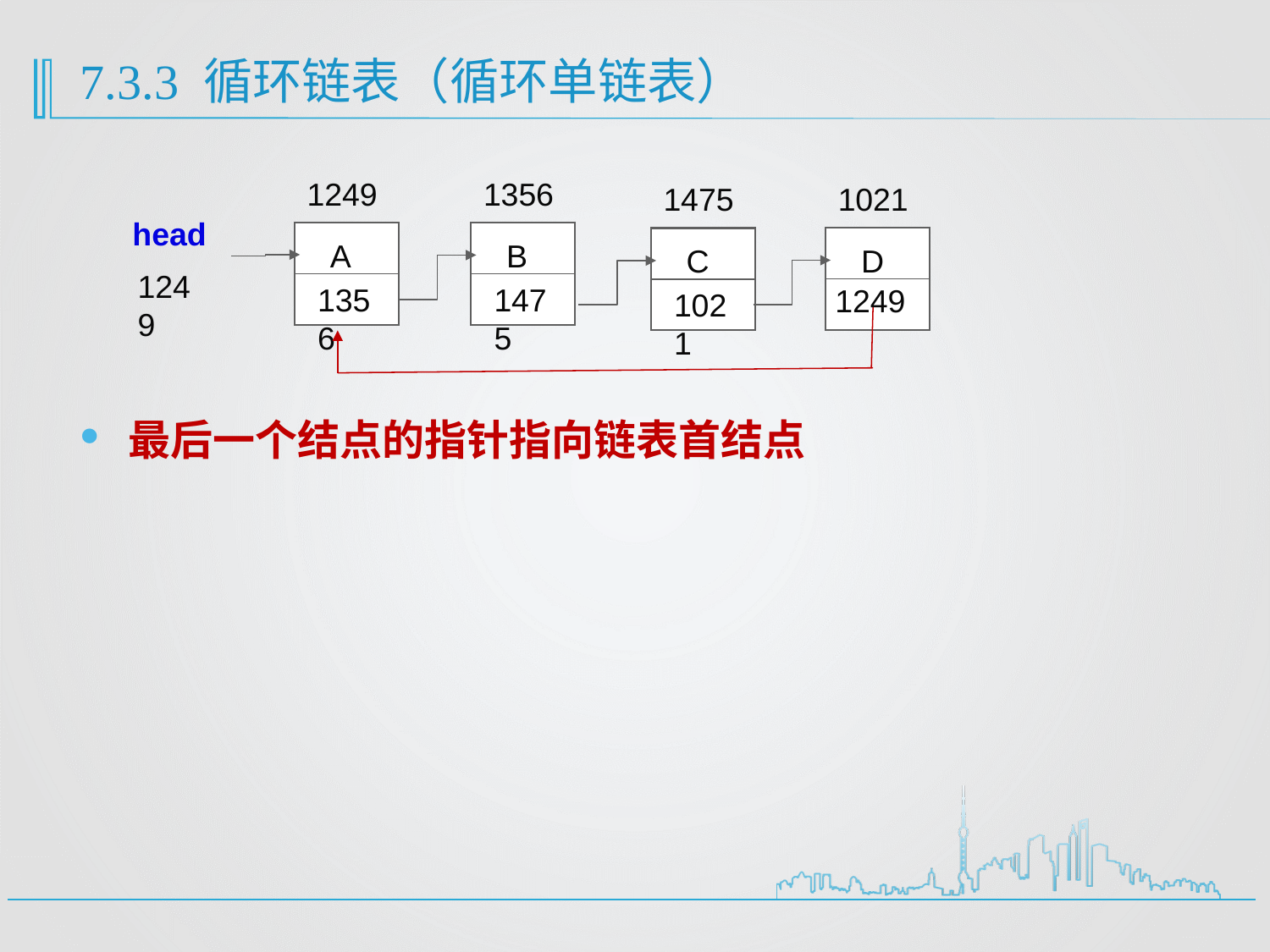

# 7.3.3 循环链表（循环单链表）
1249

  A
1356
1356

  B
1475
1021

  D

1475

  C
1021
head
1249
1249
最后一个结点的指针指向链表首结点